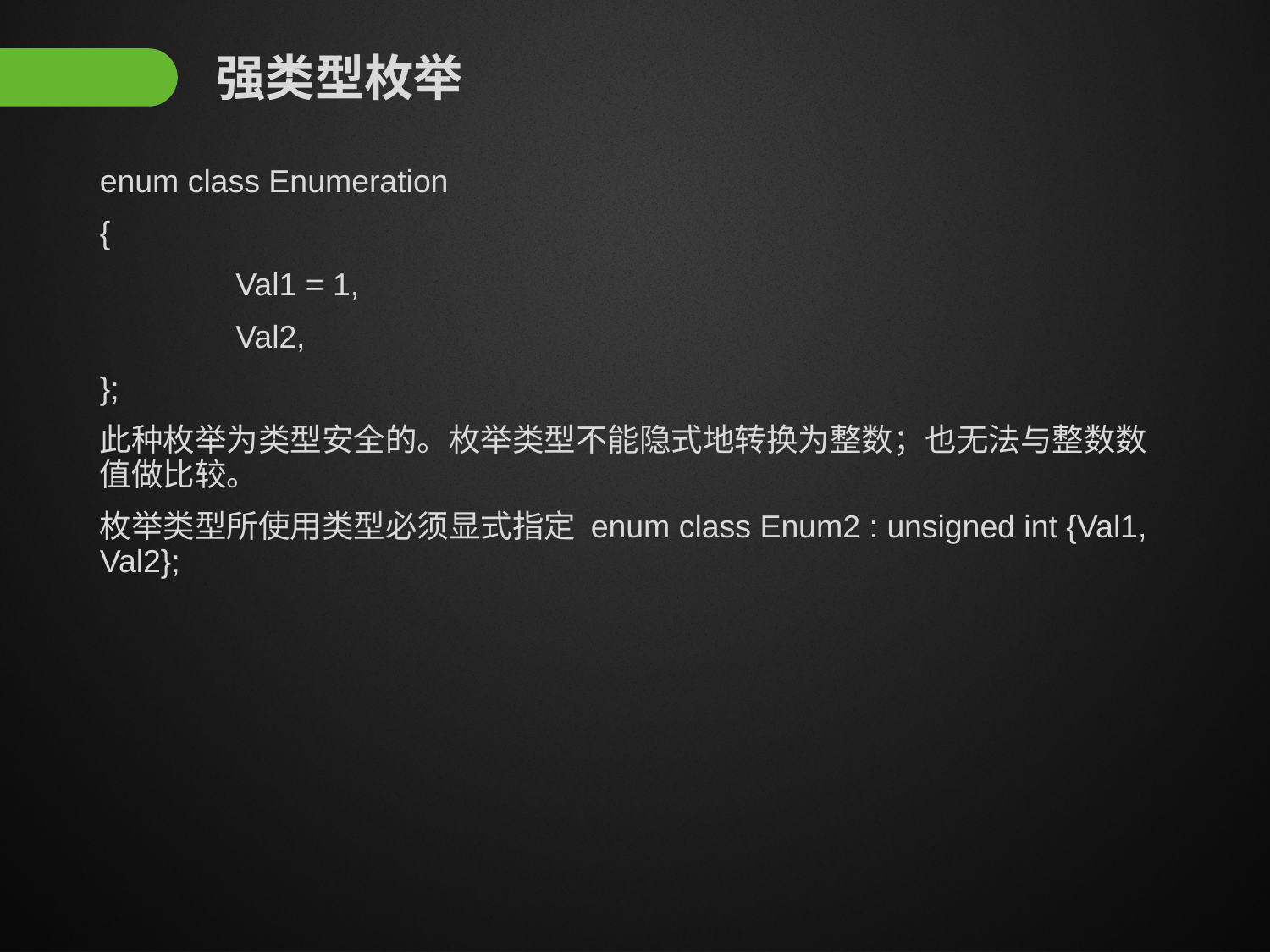

# 强类型枚举
enum class Enumeration
{
	 Val1 = 1,
	 Val2,
};
此种枚举为类型安全的。枚举类型不能隐式地转换为整数；也无法与整数数值做比较。
枚举类型所使用类型必须显式指定 enum class Enum2 : unsigned int {Val1, Val2};